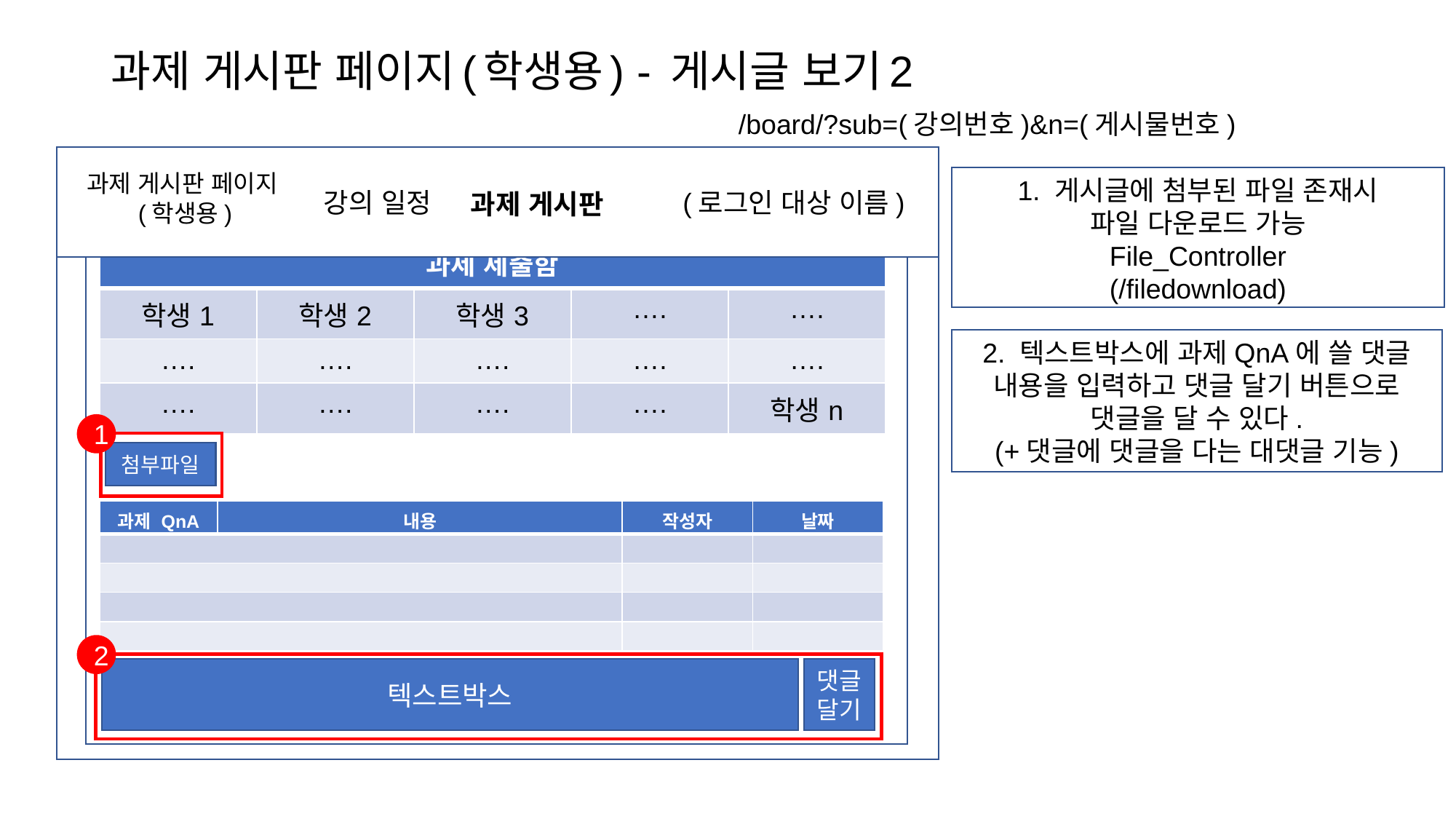

# 과제 게시판 페이지(학생용) - 게시글 보기2
/board/?sub=(강의번호)&n=(게시물번호)

과제 게시판 페이지(학생용)
1. 게시글에 첨부된 파일 존재시
파일 다운로드 가능
File_Controller
(/filedownload)
강의 일정
(로그인 대상 이름)
과제 게시판
| 과제 제출함 |  |  |  |  |
| --- | --- | --- | --- | --- |
| 학생1 | 학생2 | 학생3 | …. | …. |
| …. | …. | …. | …. | …. |
| …. | …. | …. | …. | 학생n |

2. 텍스트박스에 과제QnA에 쓸 댓글 내용을 입력하고 댓글 달기 버튼으로 댓글을 달 수 있다.
(+댓글에 댓글을 다는 대댓글 기능)
1

첨부파일
| 과제 QnA | 내용 | 작성자 | 날짜 |
| --- | --- | --- | --- |
|  |  |  |  |
|  |  |  |  |
|  |  |  |  |
|  |  |  |  |
2

텍스트박스
댓글
달기